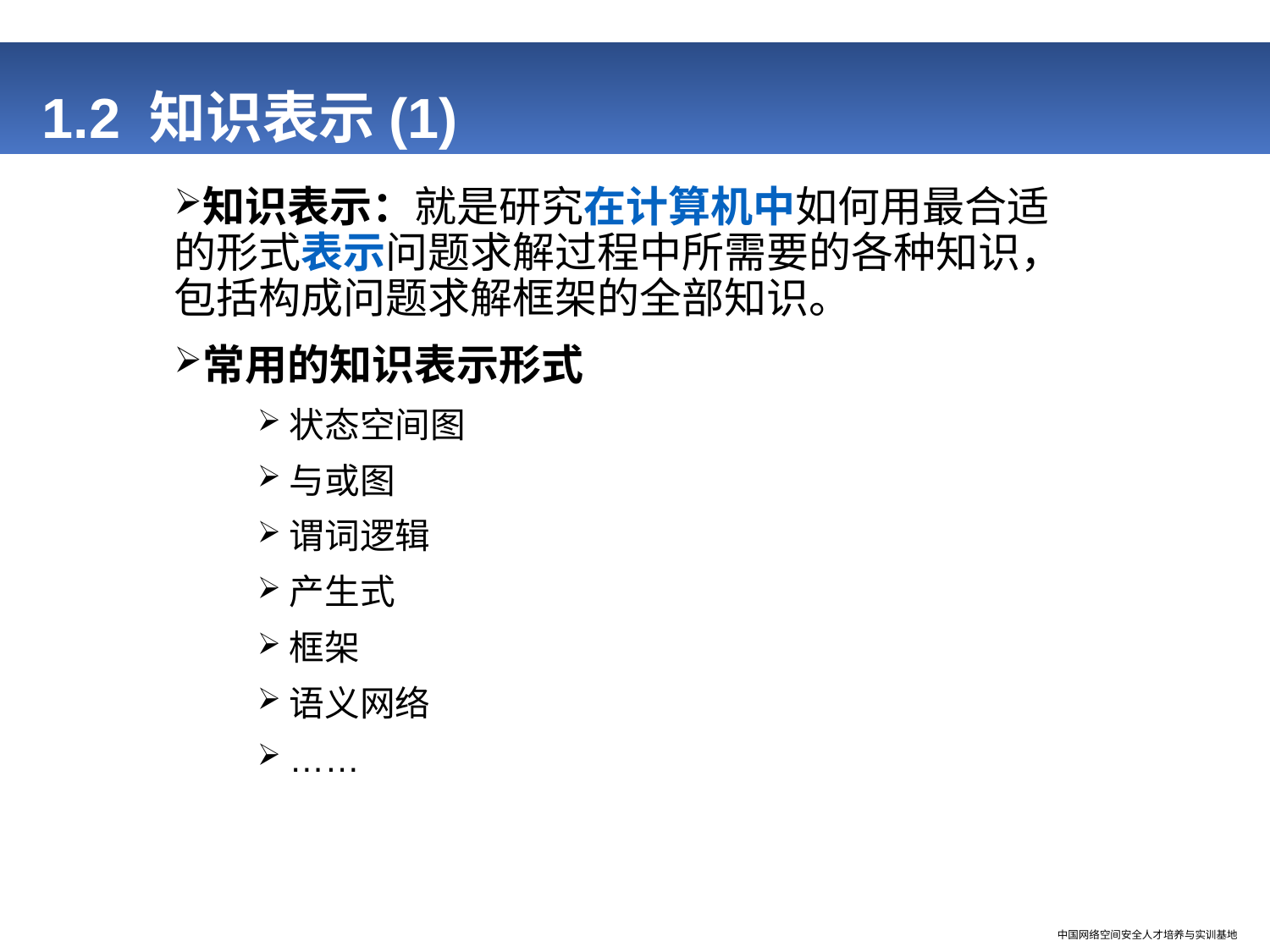

# 1.2 知识表示(1)
知识表示：就是研究在计算机中如何用最合适的形式表示问题求解过程中所需要的各种知识，包括构成问题求解框架的全部知识。
常用的知识表示形式
状态空间图
与或图
谓词逻辑
产生式
框架
语义网络
……